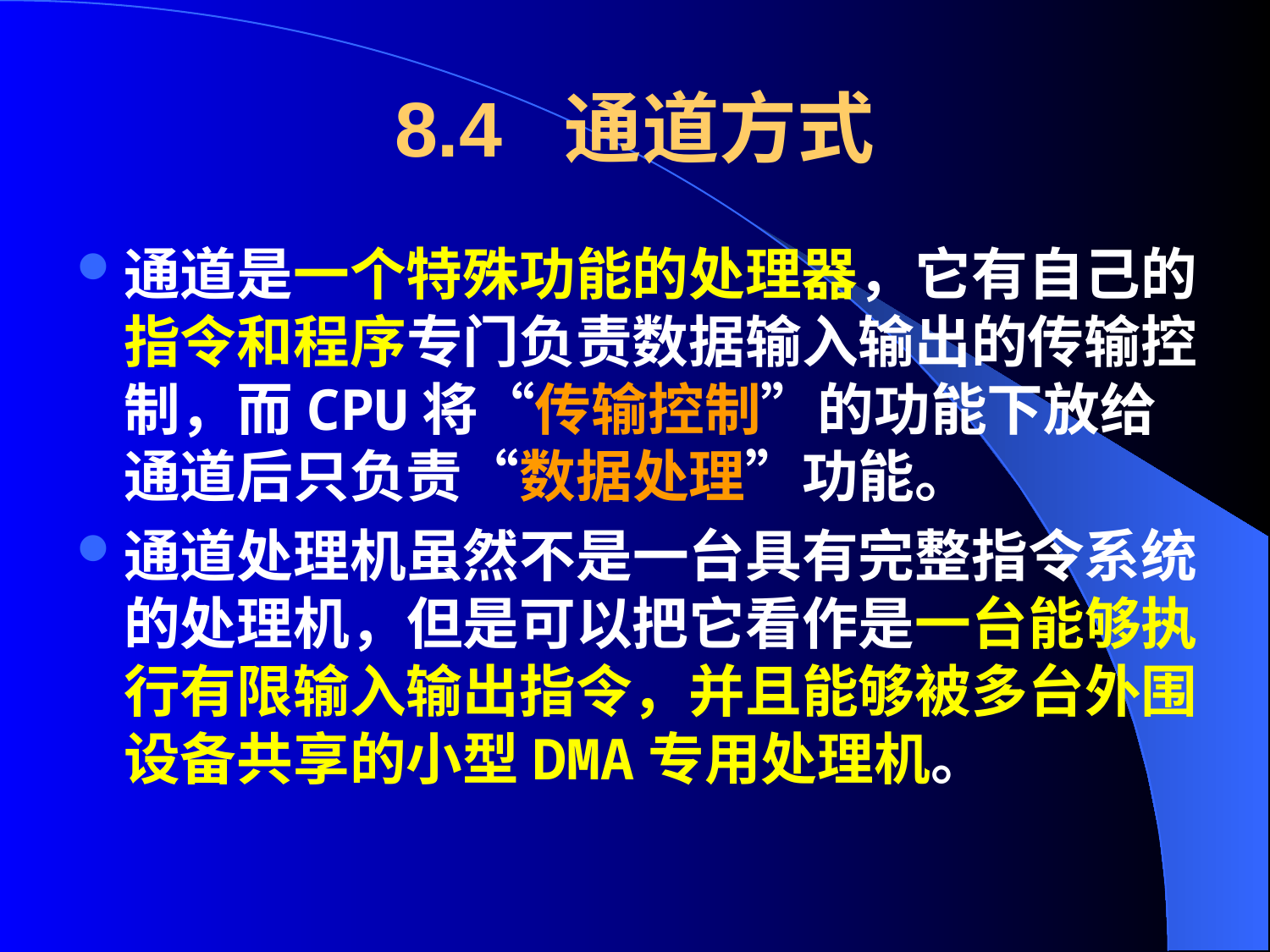

# 8.4  通道方式
通道是一个特殊功能的处理器，它有自己的指令和程序专门负责数据输入输出的传输控制，而CPU将“传输控制”的功能下放给通道后只负责“数据处理”功能。
通道处理机虽然不是一台具有完整指令系统的处理机，但是可以把它看作是一台能够执行有限输入输出指令，并且能够被多台外围设备共享的小型DMA专用处理机。